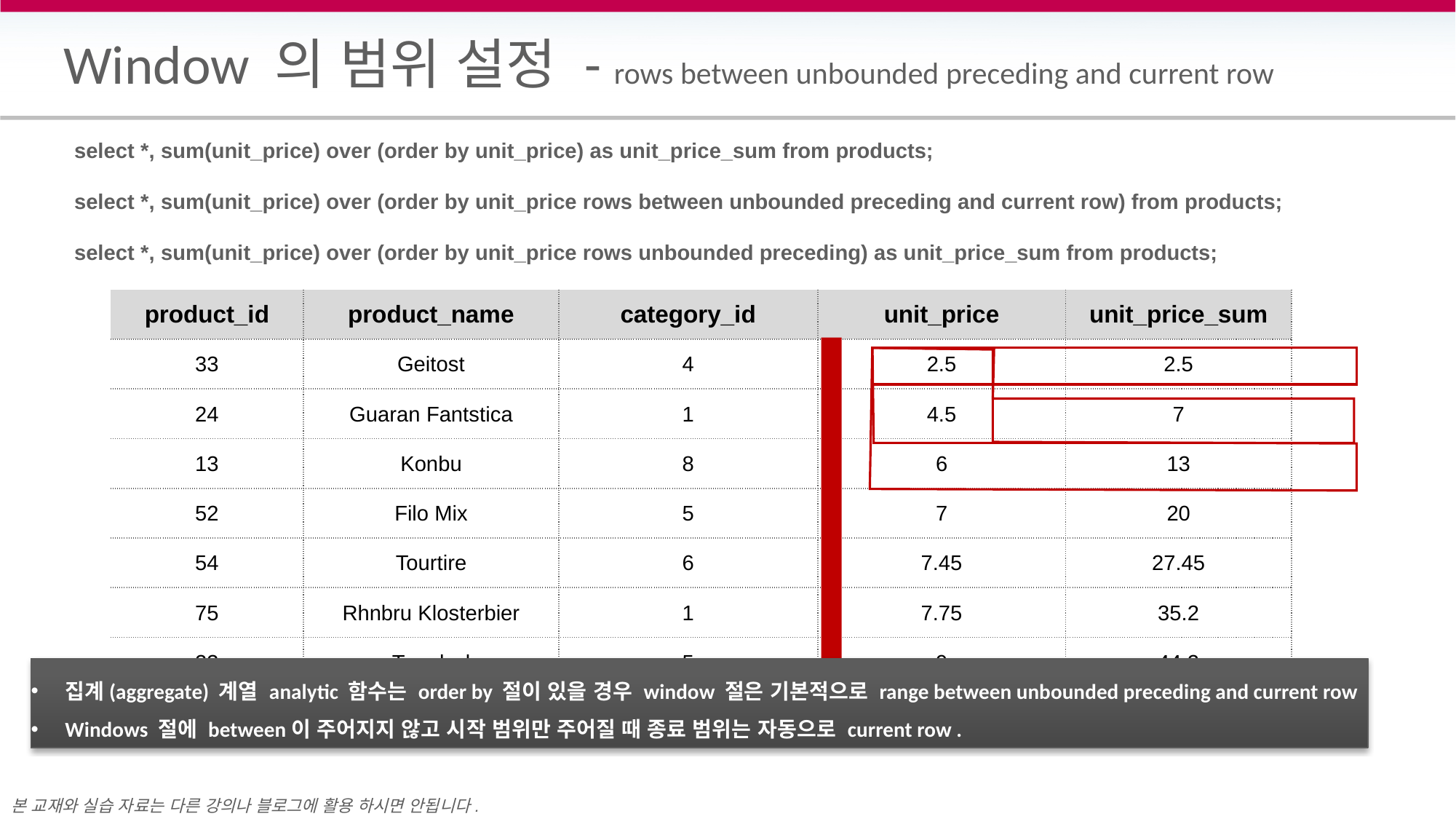

# Window 의 범위 설정 - rows between unbounded preceding and current row
select *, sum(unit_price) over (order by unit_price) as unit_price_sum from products;

select *, sum(unit_price) over (order by unit_price rows between unbounded preceding and current row) from products;

select *, sum(unit_price) over (order by unit_price rows unbounded preceding) as unit_price_sum from products;
| product\_id | product\_name | category\_id | unit\_price | unit\_price\_sum |
| --- | --- | --- | --- | --- |
| 33 | Geitost | 4 | 2.5 | 2.5 |
| 24 | Guaran Fantstica | 1 | 4.5 | 7 |
| 13 | Konbu | 8 | 6 | 13 |
| 52 | Filo Mix | 5 | 7 | 20 |
| 54 | Tourtire | 6 | 7.45 | 27.45 |
| 75 | Rhnbru Klosterbier | 1 | 7.75 | 35.2 |
| 23 | Tunnbrd | 5 | 9 | 44.2 |
| 19 | Teatime Chocolate Biscuits | 3 | 9.2 | 53.4 |

집계(aggregate) 계열 analytic 함수는 order by 절이 있을 경우 window 절은 기본적으로 range between unbounded preceding and current row
Windows 절에 between이 주어지지 않고 시작 범위만 주어질 때 종료 범위는 자동으로 current row .